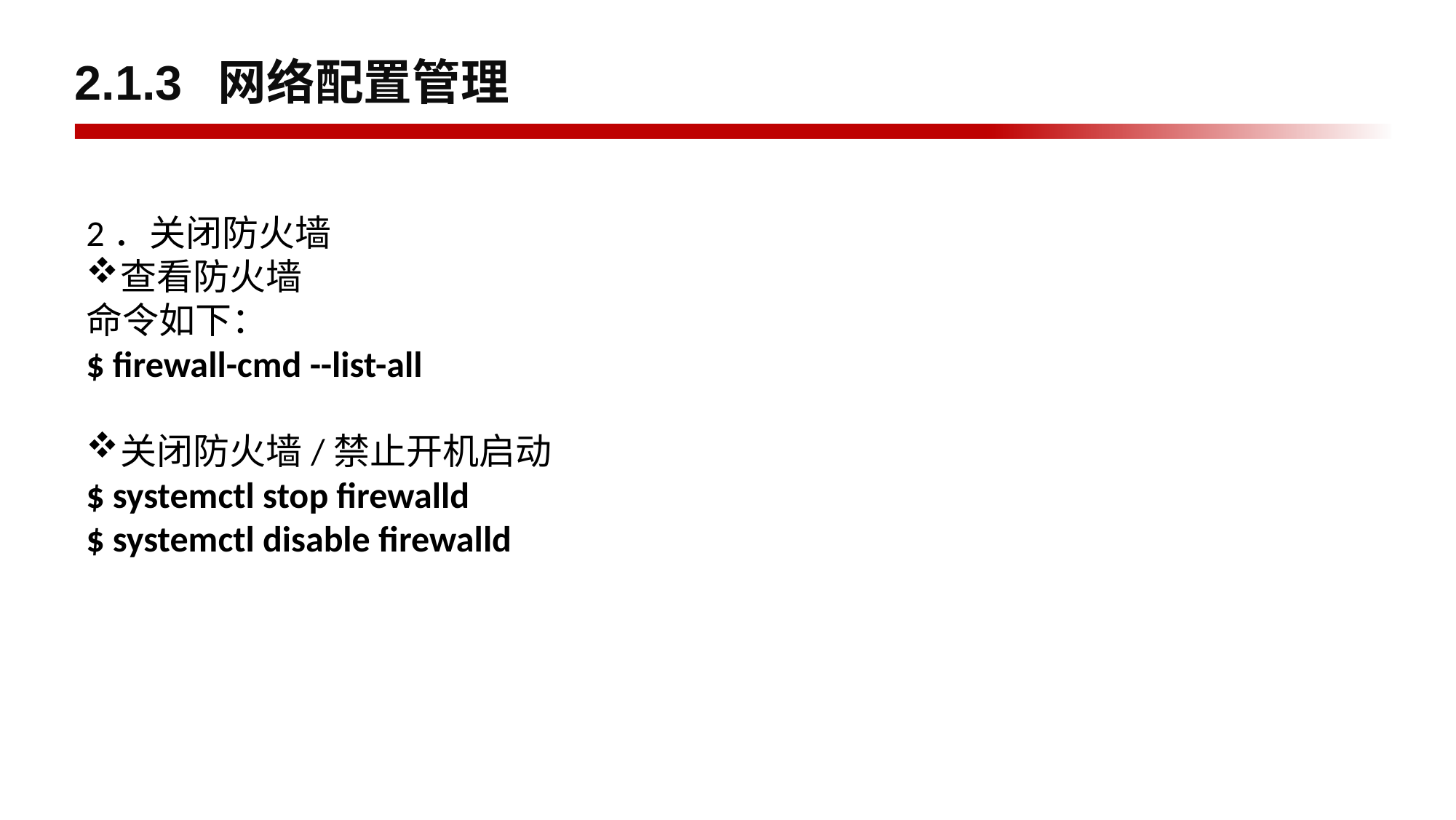

# 2.1.3  网络配置管理

2．关闭防火墙
查看防火墙
命令如下：
$ firewall-cmd --list-all

关闭防火墙/禁止开机启动
$ systemctl stop firewalld
$ systemctl disable firewalld